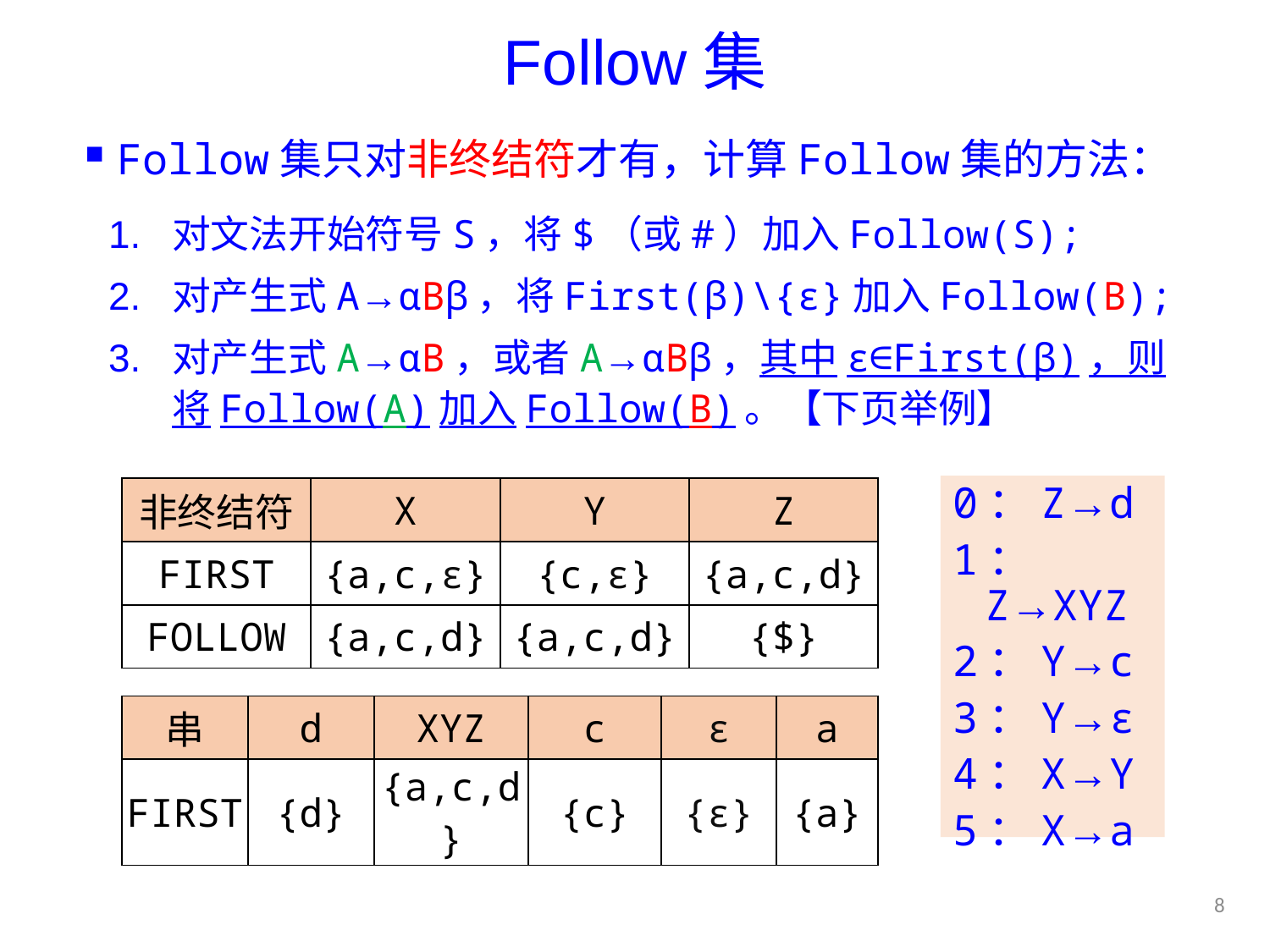

# Follow集
Follow集只对非终结符才有，计算Follow集的方法：
对文法开始符号S，将$（或#）加入Follow(S);
对产生式A→αBβ，将First(β)\{ε}加入Follow(B);
对产生式A→αB，或者A→αBβ，其中ε∈First(β)，则将Follow(A)加入Follow(B)。【下页举例】

0：Z→d
1：Z→XYZ
2：Y→c
3：Y→ε
4：X→Y
5：X→a
| 非终结符 | X | Y | Z |
| --- | --- | --- | --- |
| FIRST | {a,c,ε} | {c,ε} | {a,c,d} |
| FOLLOW | {a,c,d} | {a,c,d} | {$} |
| 串 | d | XYZ | c | ε | a |
| --- | --- | --- | --- | --- | --- |
| FIRST | {d} | {a,c,d} | {c} | {ε} | {a} |
8